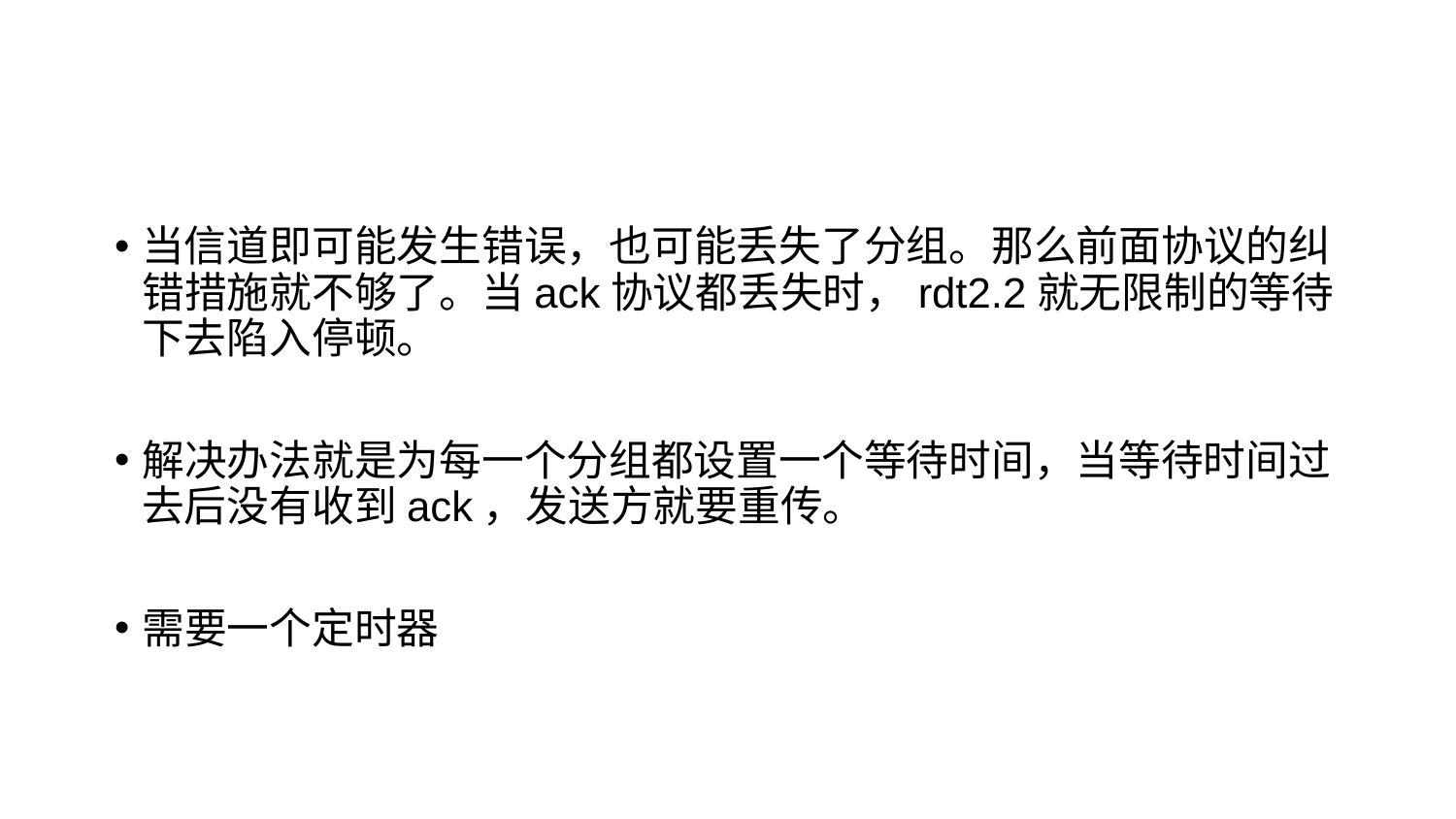

#
当信道即可能发生错误，也可能丢失了分组。那么前面协议的纠错措施就不够了。当ack协议都丢失时，rdt2.2就无限制的等待下去陷入停顿。

解决办法就是为每一个分组都设置一个等待时间，当等待时间过去后没有收到ack，发送方就要重传。

需要一个定时器